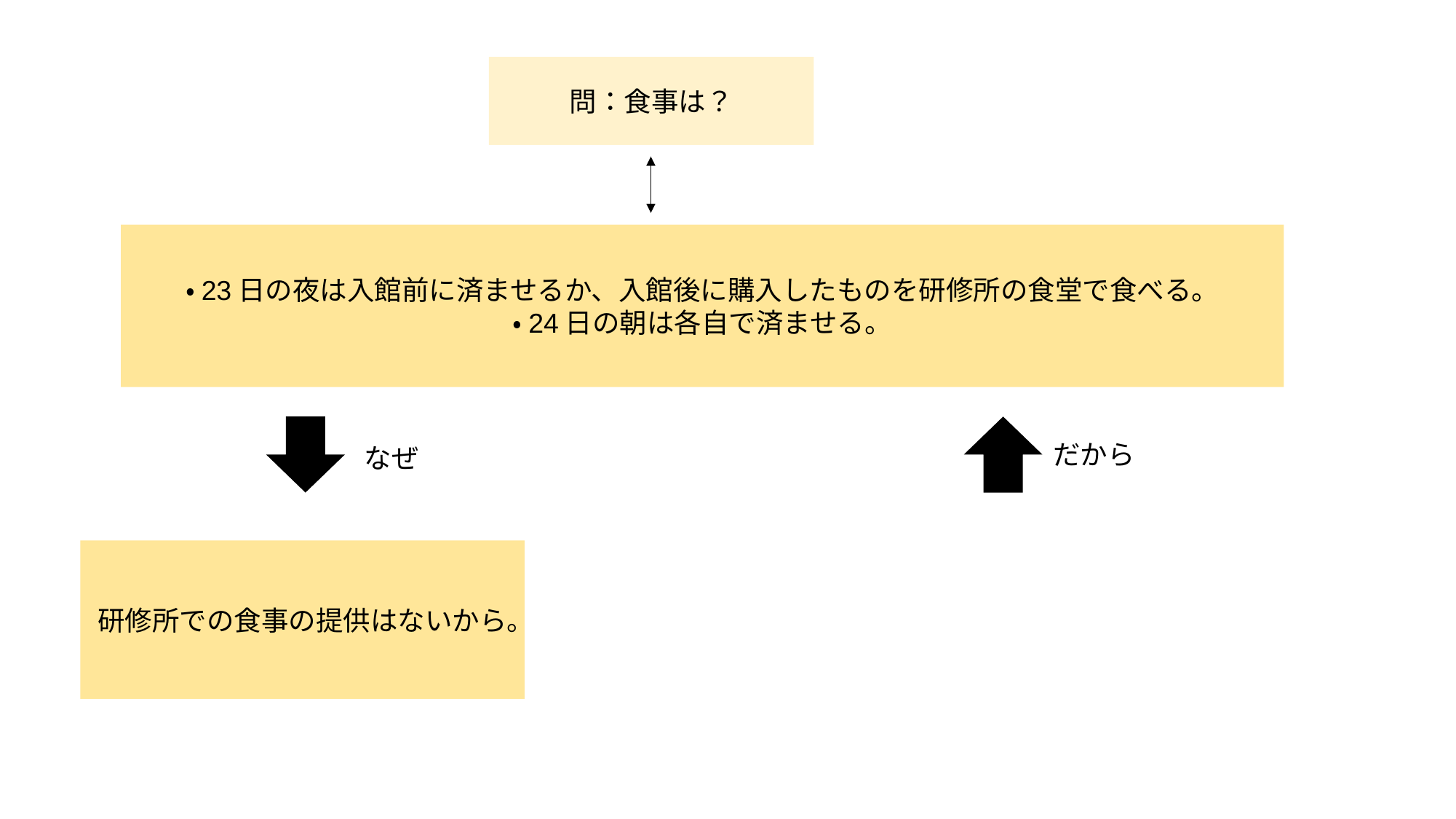

問：食事は？
・23日の夜は入館前に済ませるか、入館後に購入したものを研修所の食堂で食べる。
・24日の朝は各自で済ませる。

だから
なぜ
研修所での食事の提供はないから。